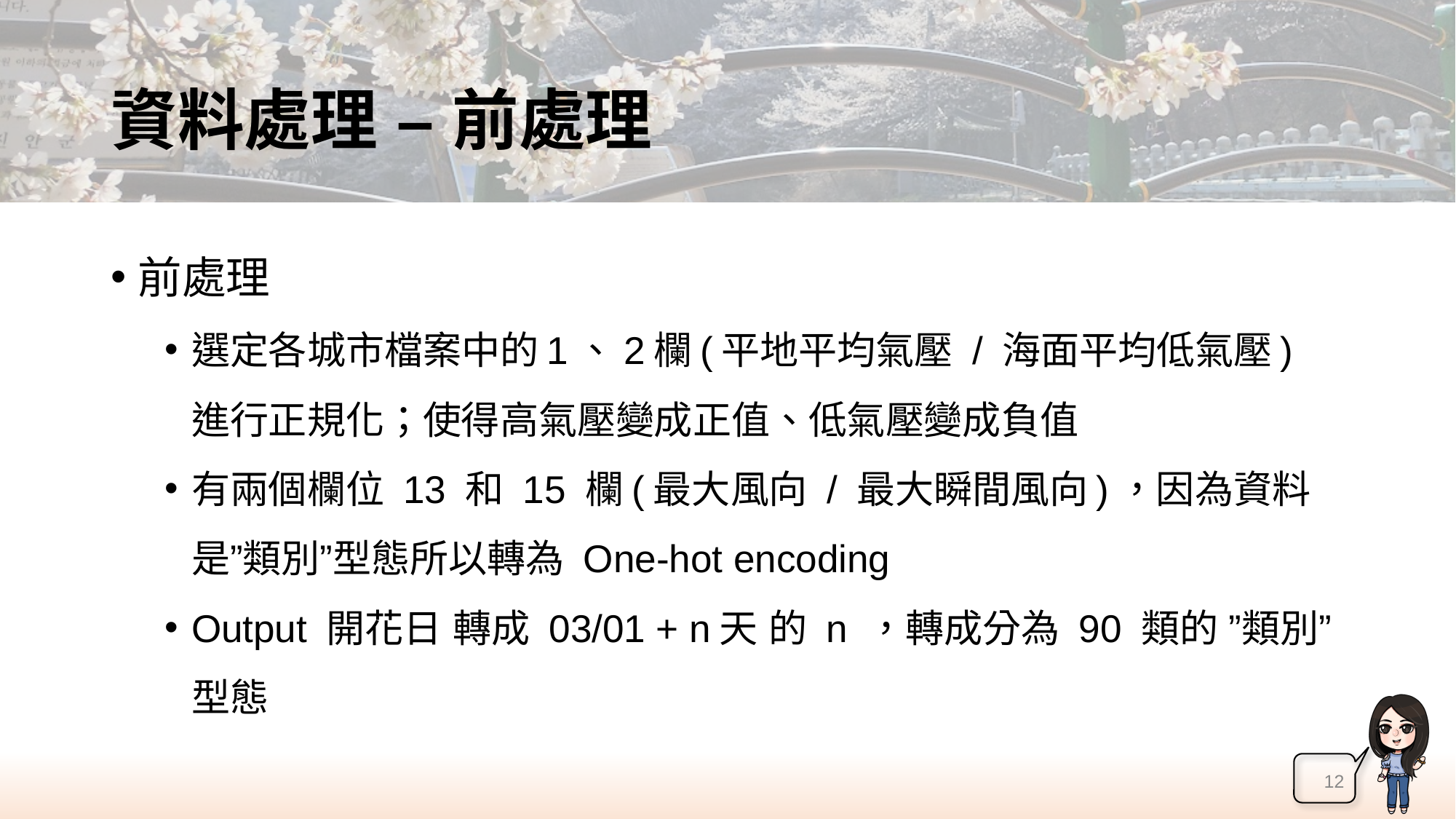

# 資料處理 – 前處理
前處理
選定各城市檔案中的1、2欄(平地平均氣壓 / 海面平均低氣壓) 進行正規化；使得高氣壓變成正值、低氣壓變成負值
有兩個欄位 13 和 15 欄(最大風向 / 最大瞬間風向)，因為資料是”類別”型態所以轉為 One-hot encoding
Output 開花日 轉成 03/01 + n天 的 n ，轉成分為 90 類的 ”類別” 型態
12